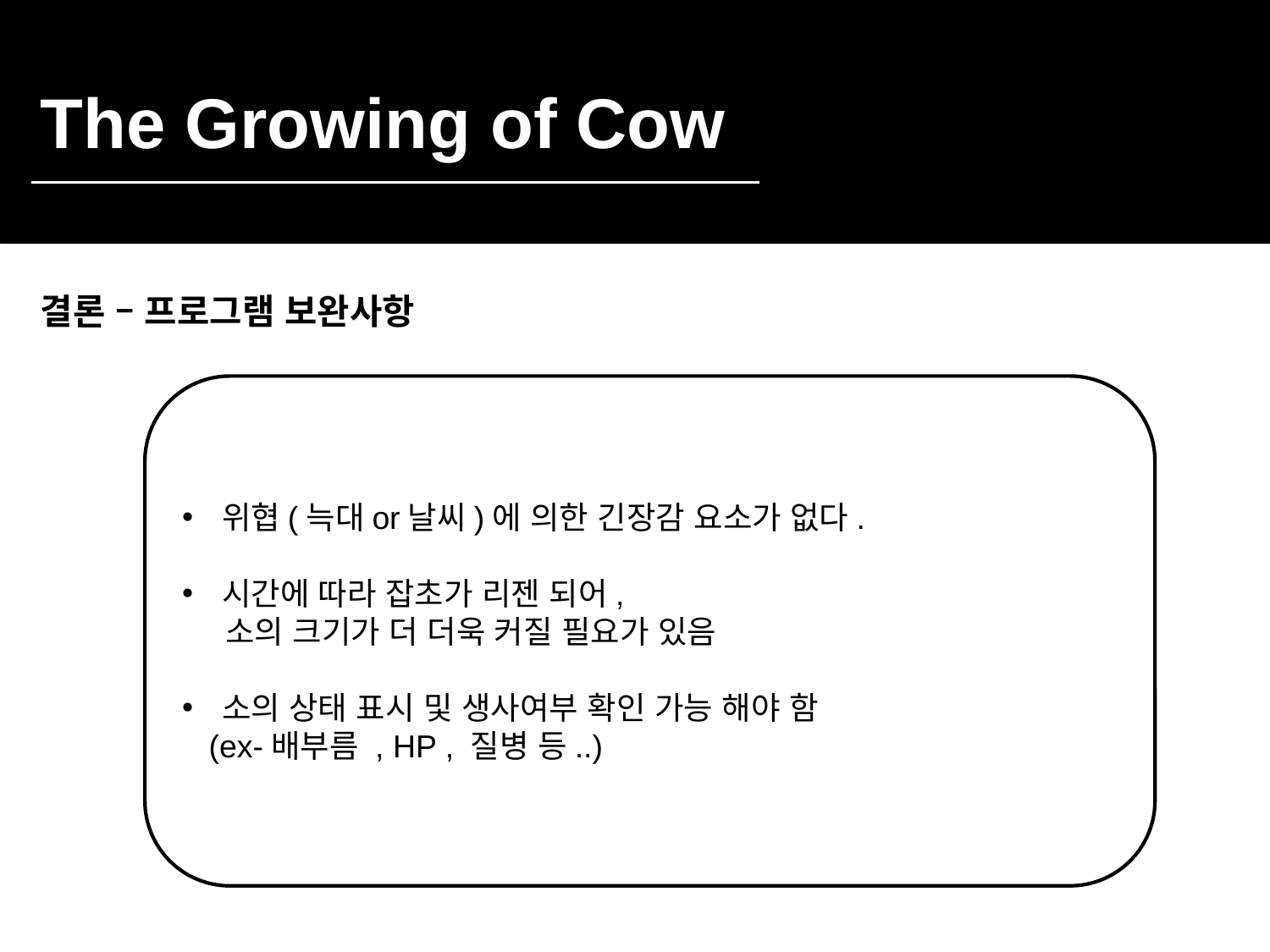

The Growing of Cow

결론 – 프로그램 보완사항
위협(늑대or날씨)에 의한 긴장감 요소가 없다.

시간에 따라 잡초가 리젠 되어,
    소의 크기가 더 더욱 커질 필요가 있음

소의 상태 표시 및 생사여부 확인 가능 해야 함
   (ex-배부름 , HP , 질병 등..)